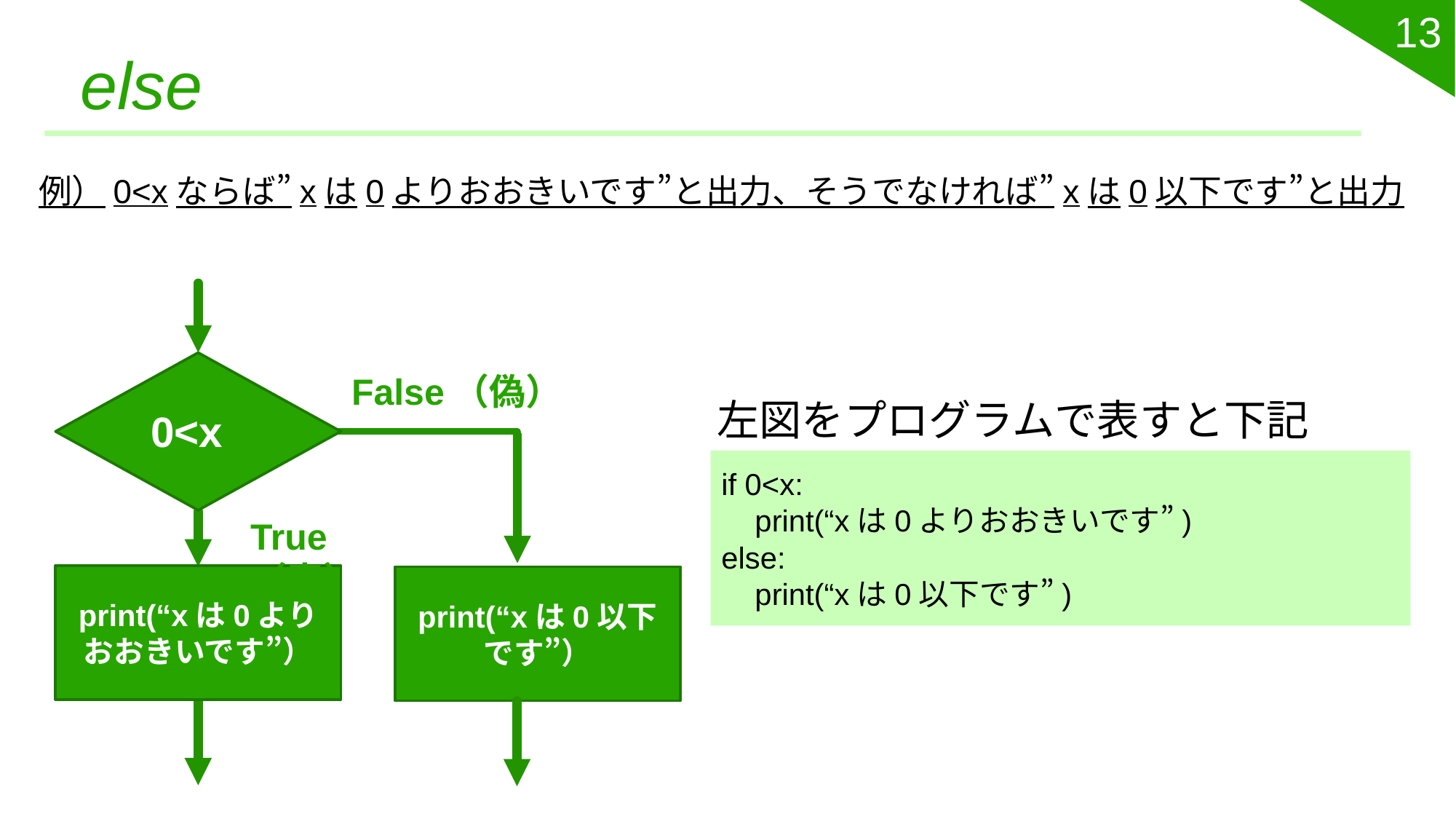

13
# else
例）0<xならば”xは0よりおおきいです”と出力、そうでなければ”xは0以下です”と出力

左図をプログラムで表すと下記
False（偽）
0<x

if 0<x:
    print(“xは0よりおおきいです”)
else:
    print(“xは0以下です”)

True（真）
print(“xは0よりおおきいです”）
print(“xは0以下です”）